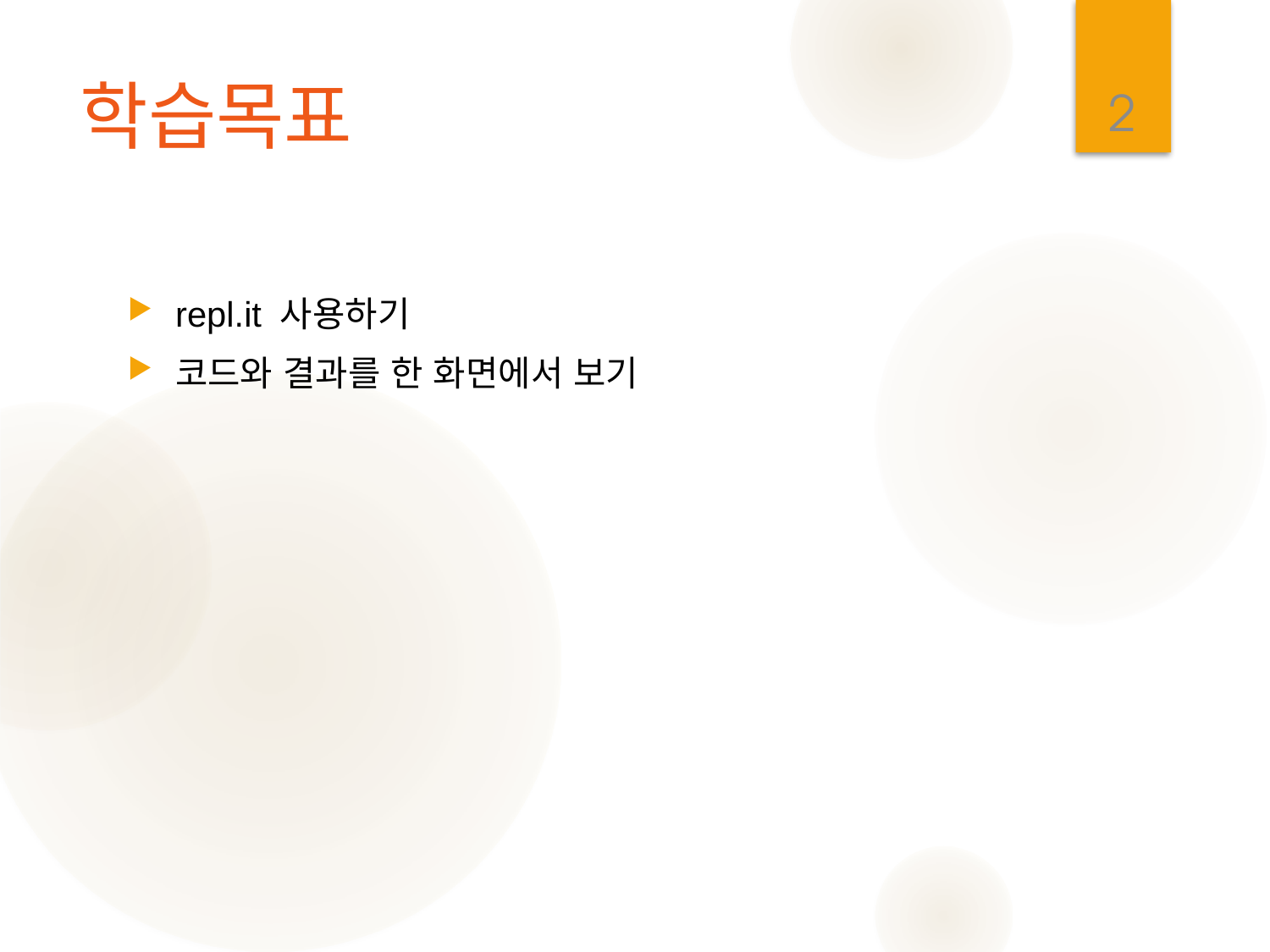

2
# 학습목표
repl.it 사용하기
코드와 결과를 한 화면에서 보기